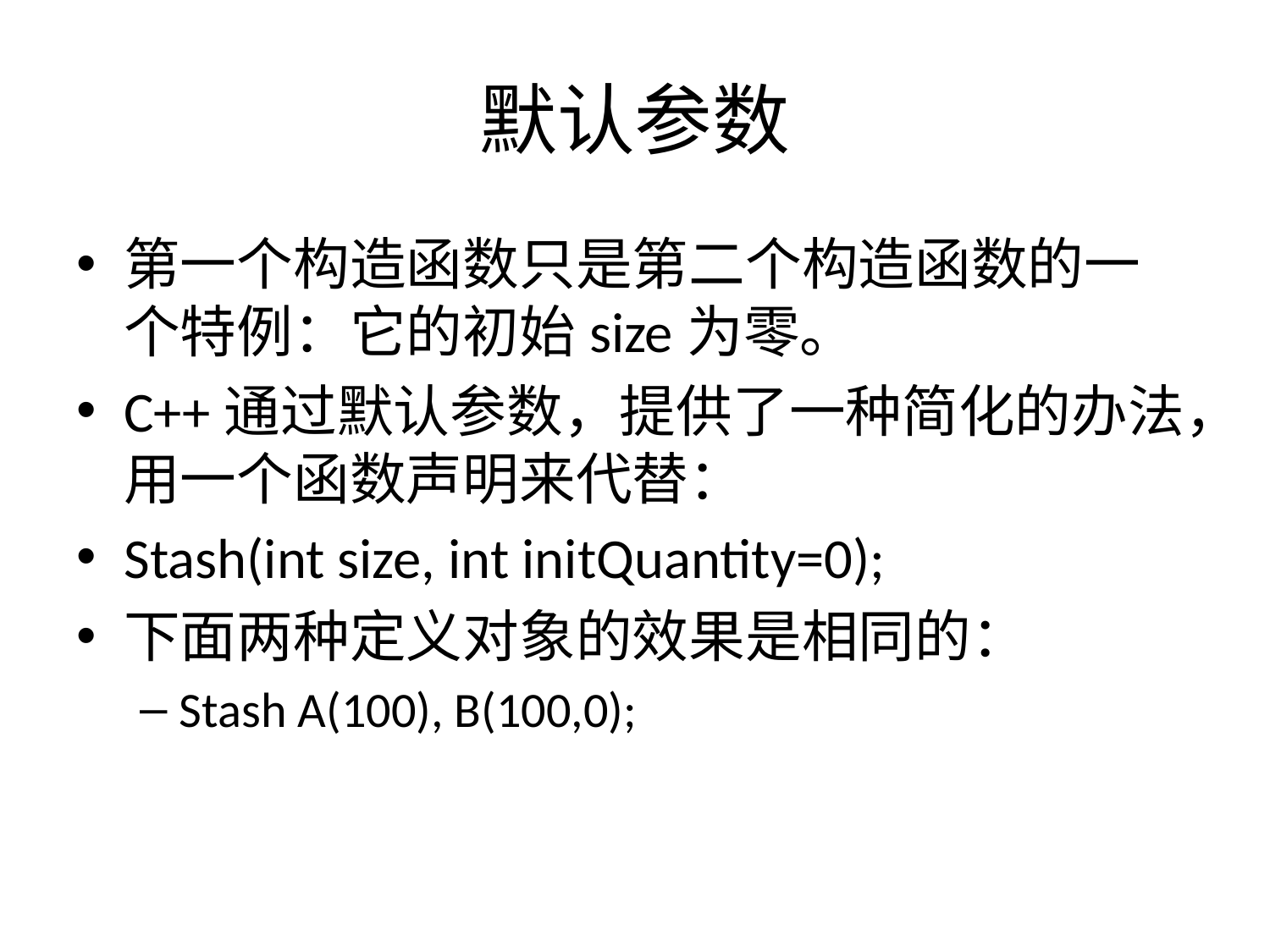

# 默认参数
第一个构造函数只是第二个构造函数的一个特例：它的初始size为零。
C++通过默认参数，提供了一种简化的办法，用一个函数声明来代替：
Stash(int size, int initQuantity=0);
下面两种定义对象的效果是相同的：
Stash A(100), B(100,0);